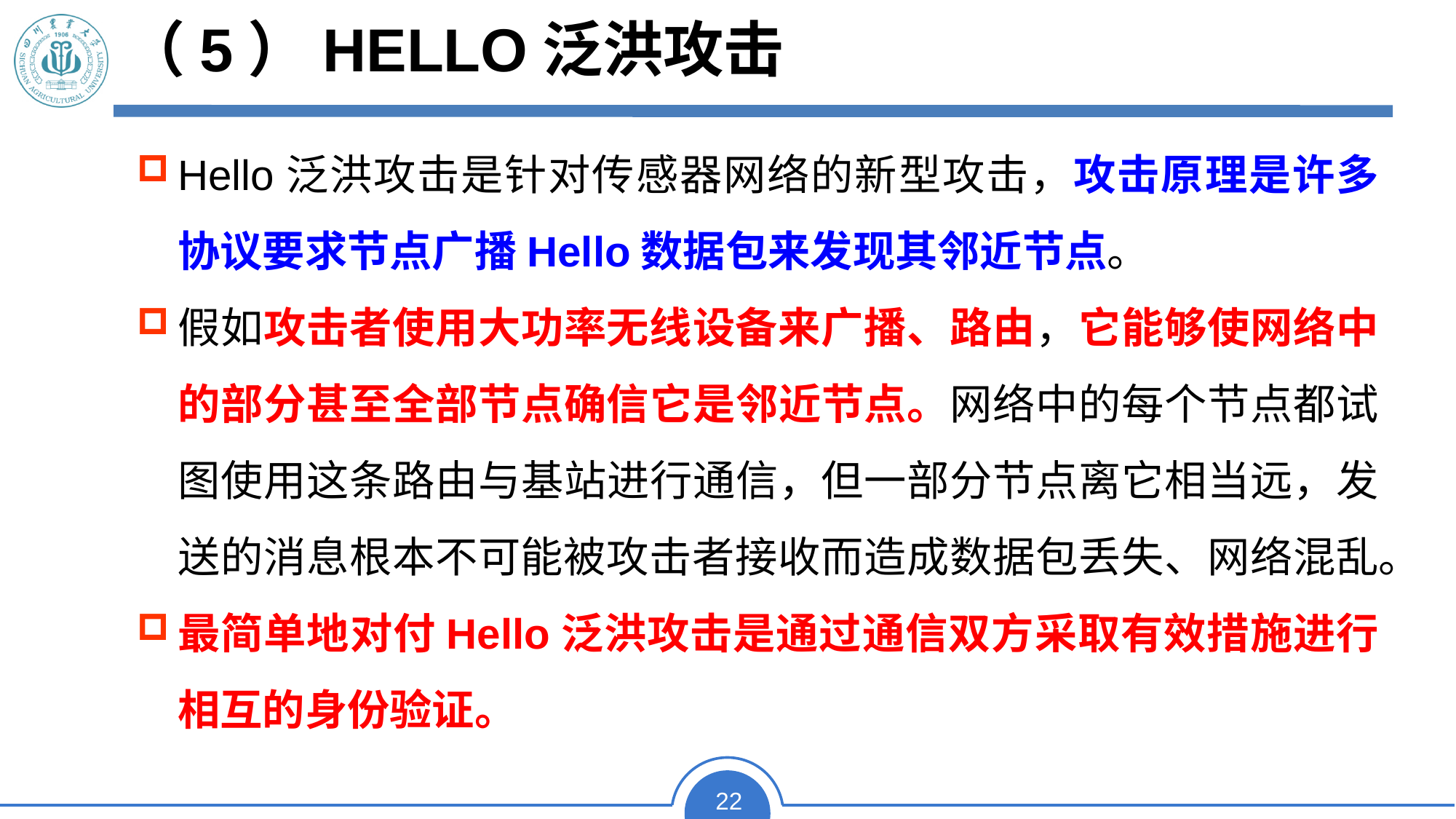

# （5）Hello泛洪攻击
Hello泛洪攻击是针对传感器网络的新型攻击，攻击原理是许多协议要求节点广播Hello数据包来发现其邻近节点。
假如攻击者使用大功率无线设备来广播、路由，它能够使网络中的部分甚至全部节点确信它是邻近节点。网络中的每个节点都试图使用这条路由与基站进行通信，但一部分节点离它相当远，发送的消息根本不可能被攻击者接收而造成数据包丢失、网络混乱。
最简单地对付Hello泛洪攻击是通过通信双方采取有效措施进行相互的身份验证。